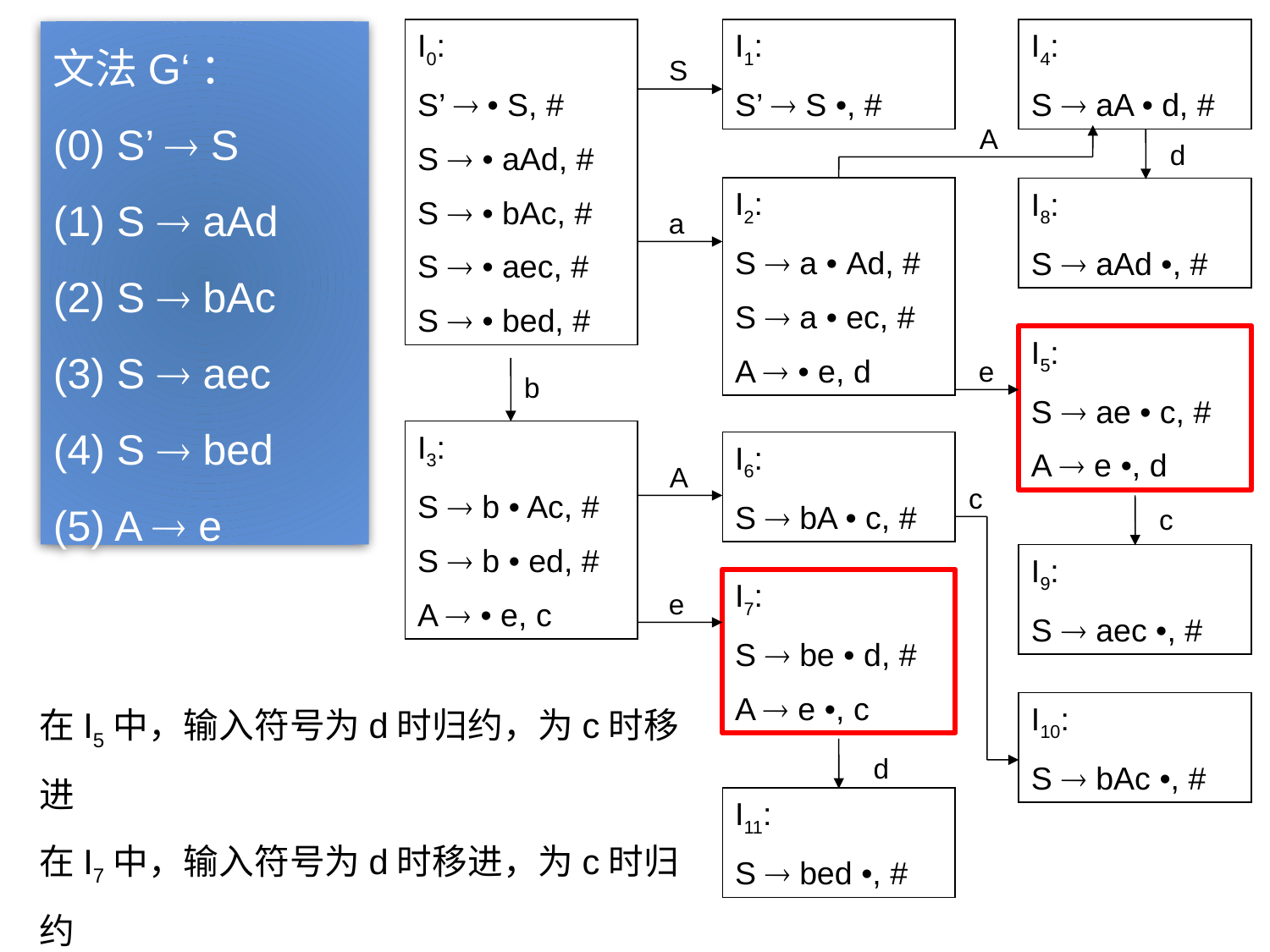

I0:
S’ → • S, #
S → • aAd, #
S → • bAc, #
S → • aec, #
S → • bed, #
I1:
S’ → S •, #
I4:
S → aA • d, #
S

A

d

I2:
S → a • Ad, #
S → a • ec, #
A → • e, d
I8:
S → aAd •, #
a

I5:
S → ae • c, #
A → e •, d
e

b

I3:
S → b • Ac, #
S → b • ed, #
A → • e, c
I6:
S → bA • c, #
A
c

c

I9:
S → aec •, #
I7:
S → be • d, #
A → e •, c
e

I10:
S → bAc •, #

d

I11:
S → bed •, #
文法G‘：
(0) S’ → S
(1) S → aAd
(2) S → bAc
(3) S → aec
(4) S → bed
(5) A → e
在I5中，输入符号为d时归约，为c时移进
在I7中，输入符号为d时移进，为c时归约
冲突可以全部解决，因此该文法是LR(1)文法。
72